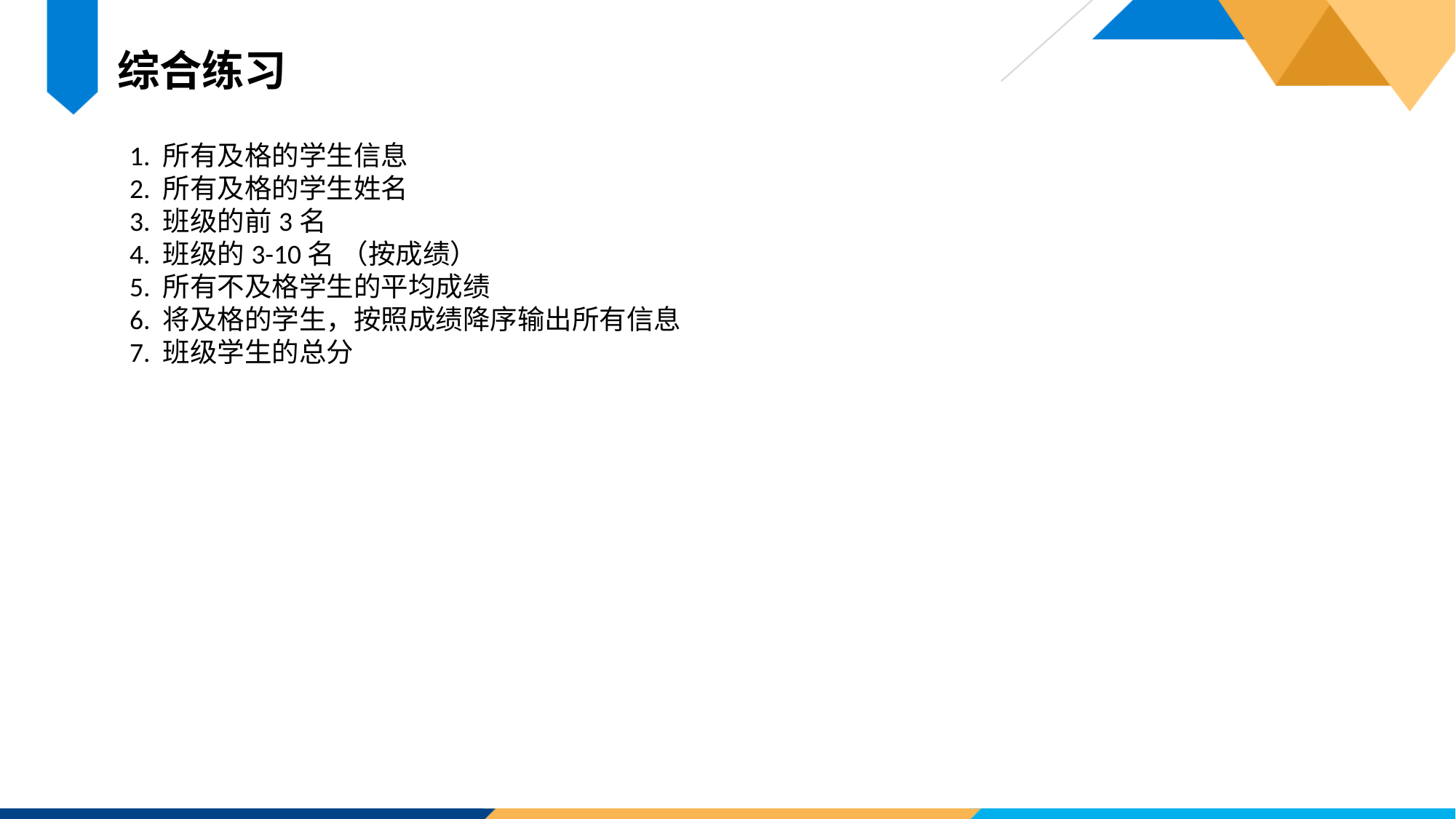

综合练习
1. 所有及格的学生信息
2. 所有及格的学生姓名
3. 班级的前3名
4. 班级的3-10名 （按成绩）
5. 所有不及格学生的平均成绩
6. 将及格的学生，按照成绩降序输出所有信息
7. 班级学生的总分